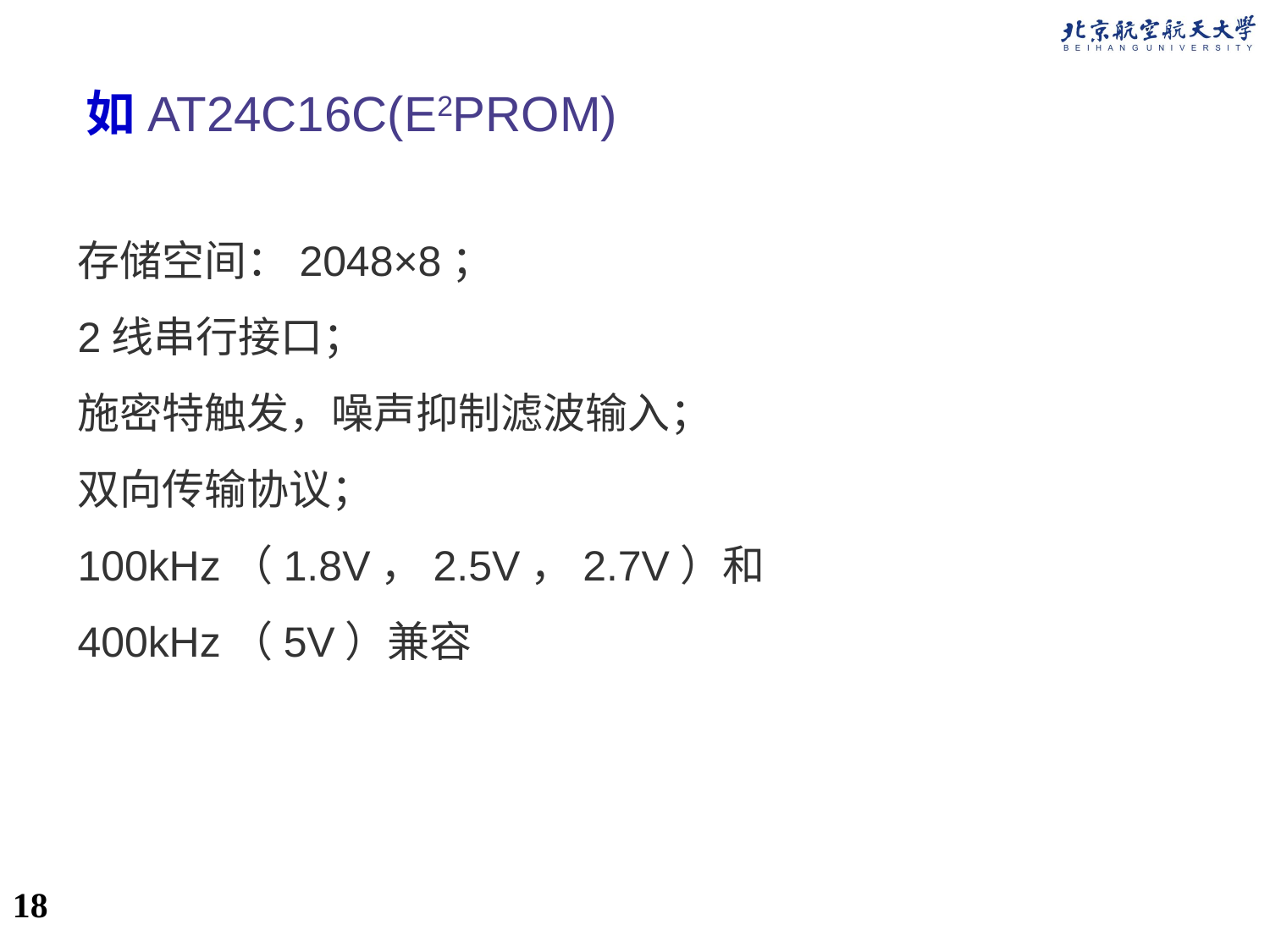

如AT24C16C(E2PROM)
存储空间：2048×8；
2线串行接口；
施密特触发，噪声抑制滤波输入；
双向传输协议；
100kHz（1.8V，2.5V，2.7V）和400kHz（5V）兼容

18